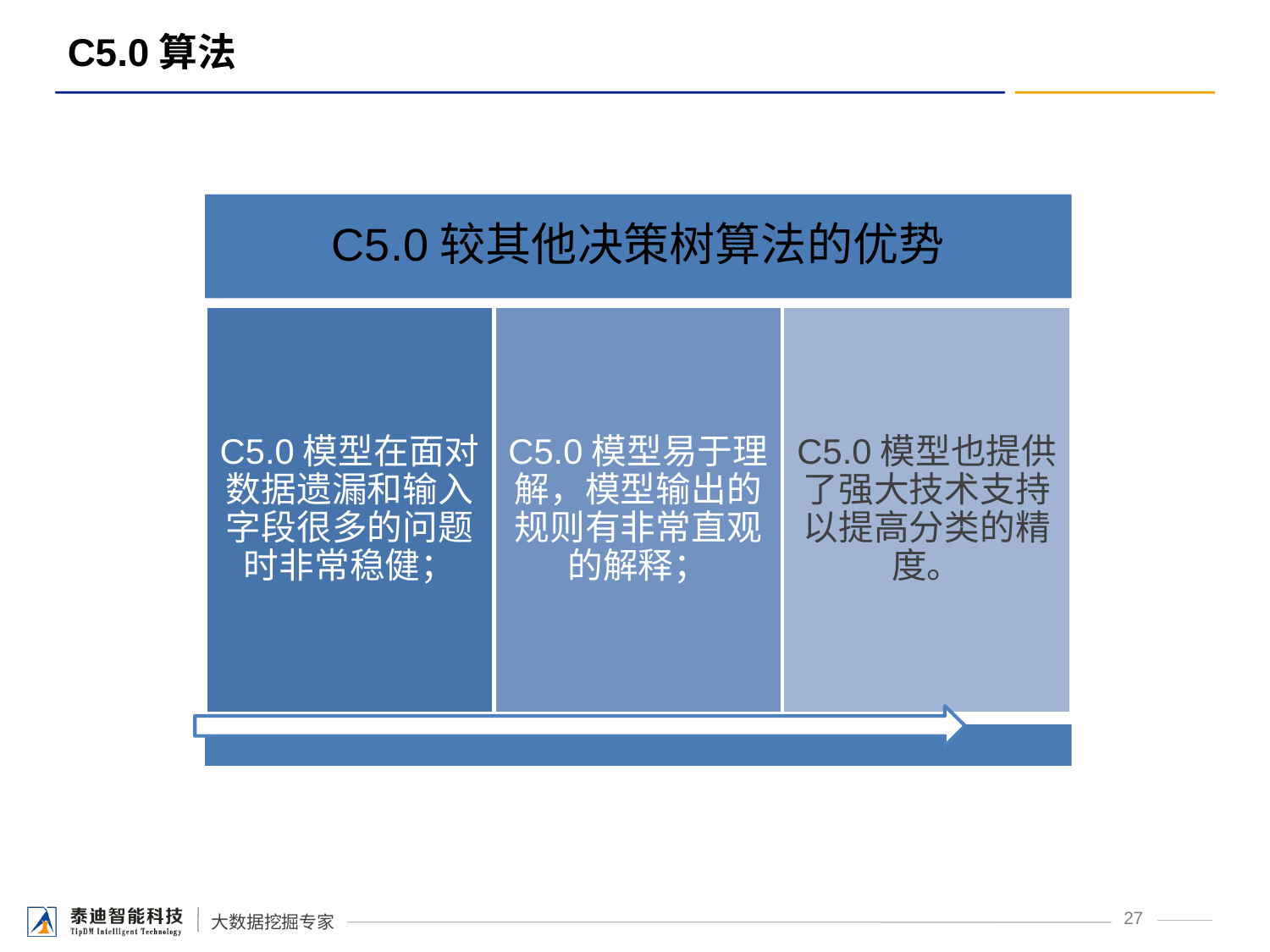

# C5.0算法
C5.0较其他决策树算法的优势
C5.0模型在面对数据遗漏和输入字段很多的问题时非常稳健；
C5.0模型易于理解，模型输出的规则有非常直观的解释；
C5.0模型也提供了强大技术支持以提高分类的精度。